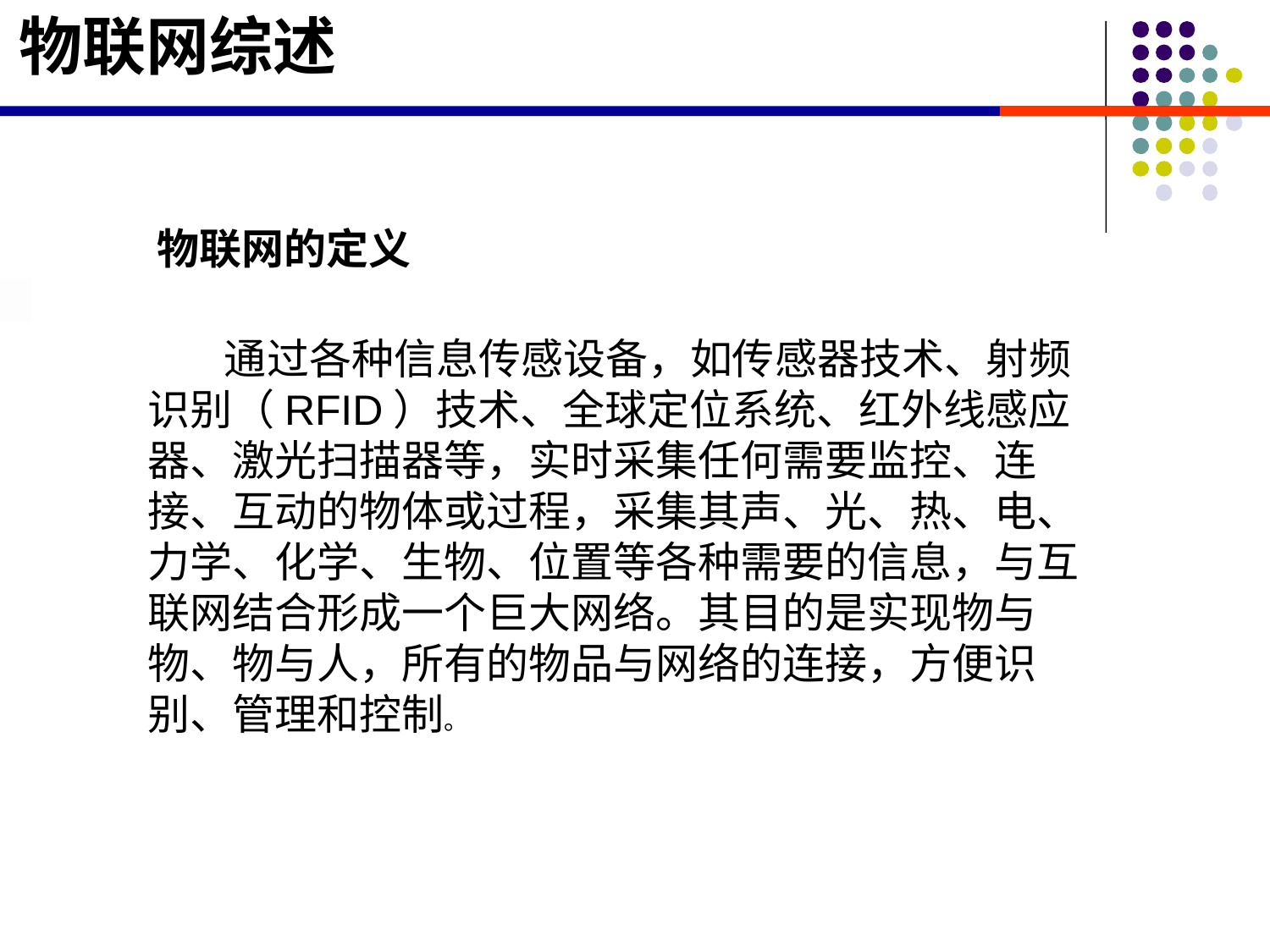

物联网综述

 物联网的定义

       通过各种信息传感设备，如传感器技术、射频识别（RFID）技术、全球定位系统、红外线感应器、激光扫描器等，实时采集任何需要监控、连接、互动的物体或过程，采集其声、光、热、电、力学、化学、生物、位置等各种需要的信息，与互联网结合形成一个巨大网络。其目的是实现物与物、物与人，所有的物品与网络的连接，方便识别、管理和控制。